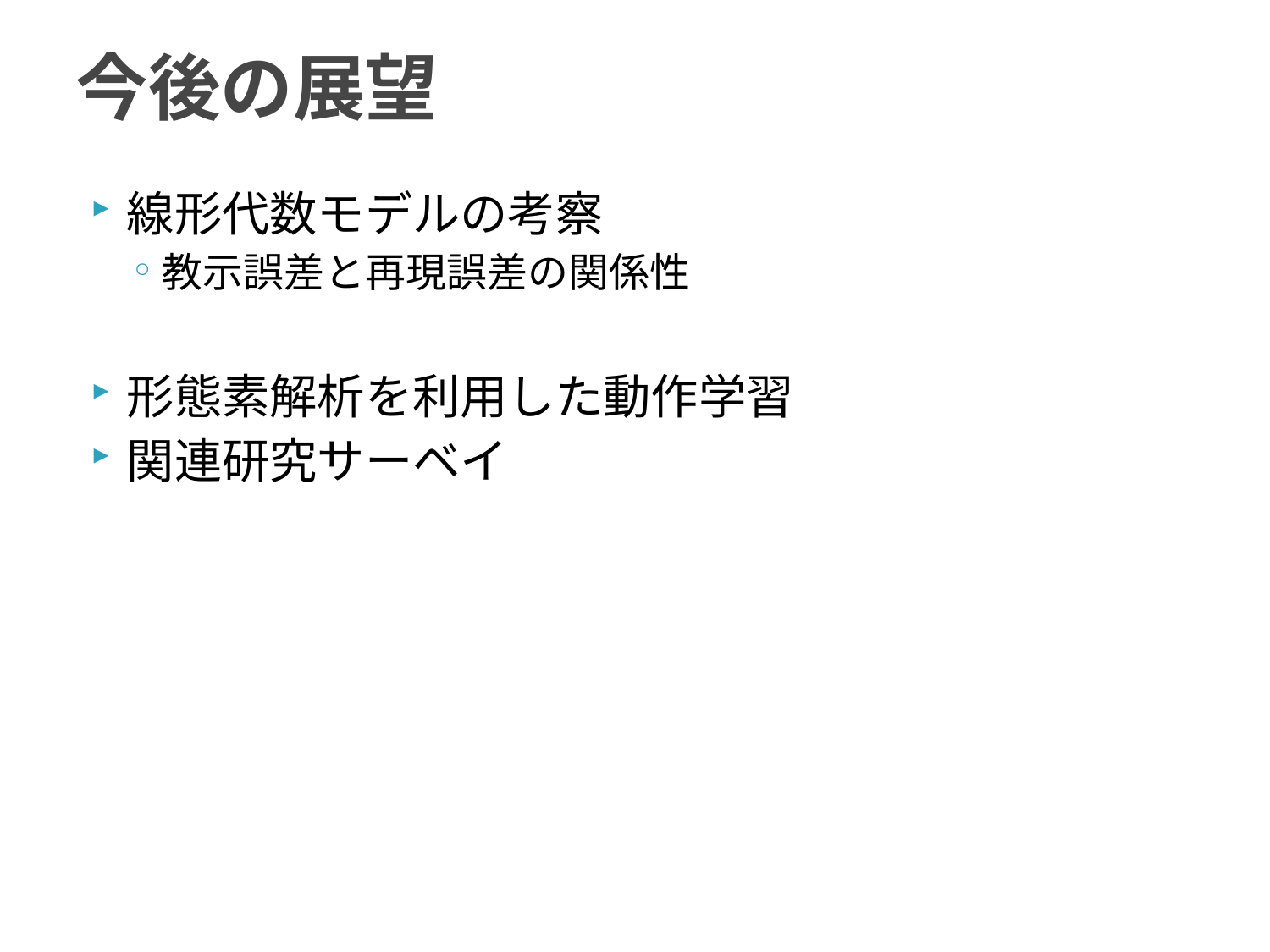

# 今後の展望
線形代数モデルの考察
教示誤差と再現誤差の関係性

形態素解析を利用した動作学習
関連研究サーベイ